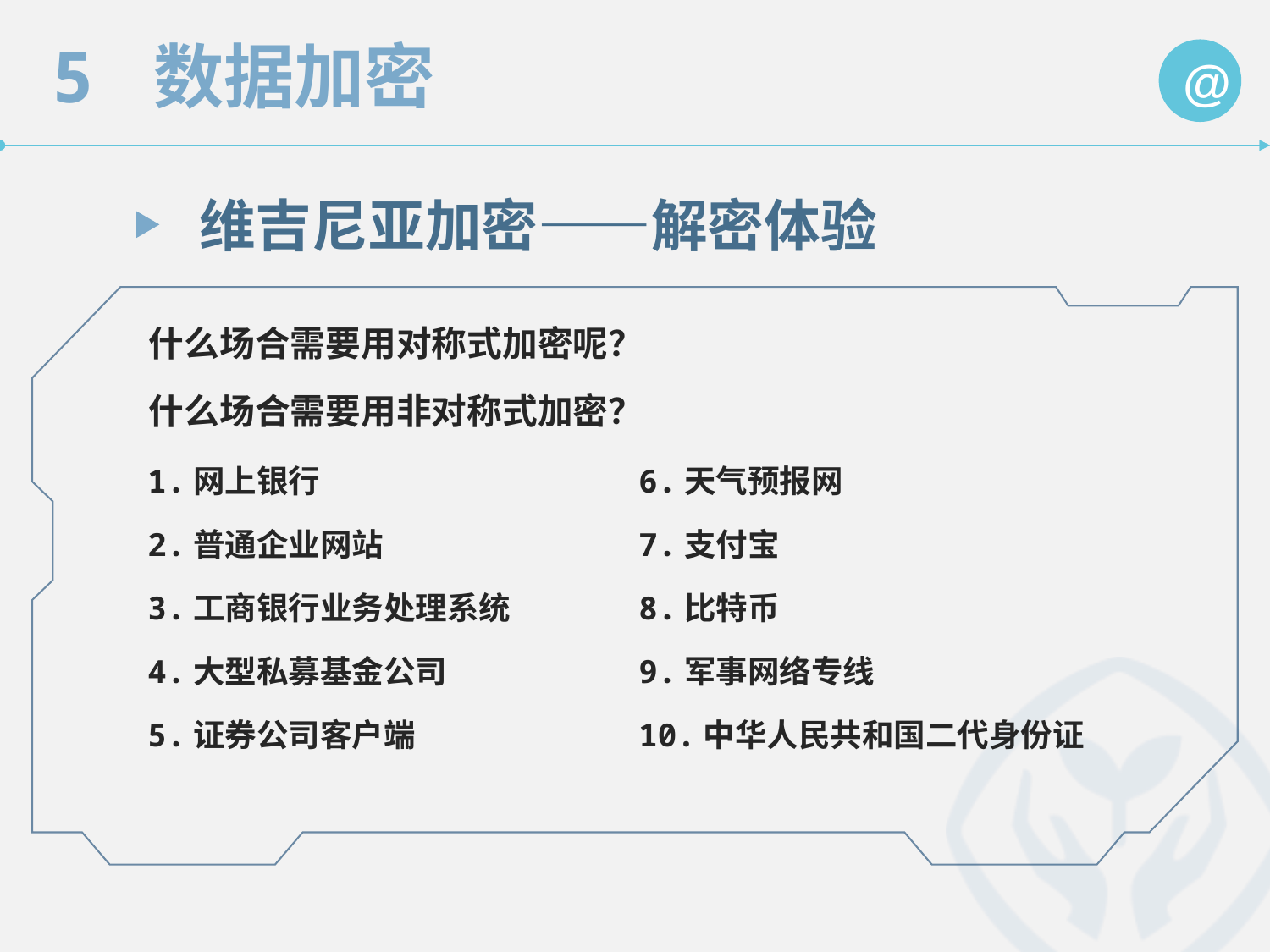

维吉尼亚加密——解密体验

什么场合需要用对称式加密呢？
什么场合需要用非对称式加密？
1.网上银行
2.普通企业网站
3.工商银行业务处理系统
4.大型私募基金公司
5.证券公司客户端
6.天气预报网
7.支付宝
8.比特币
9.军事网络专线
10.中华人民共和国二代身份证